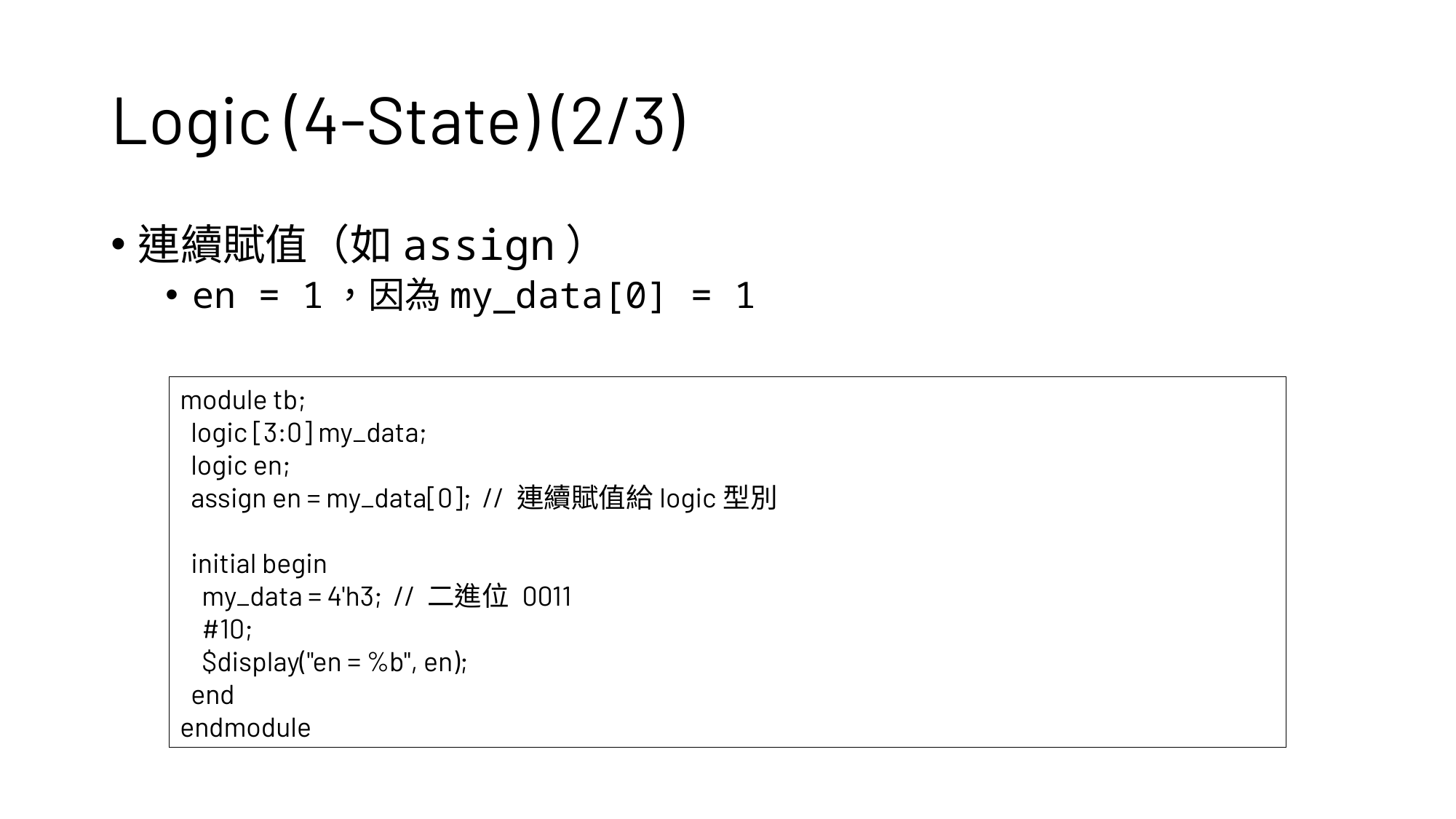

# Logic (4-State) (2/3)
連續賦值（如assign）
en = 1，因為my_data[0] = 1

module tb;
  logic [3:0] my_data;
  logic en;
  assign en = my_data[0];  // 連續賦值給logic型別

  initial begin
    my_data = 4'h3;  // 二進位 0011
    #10;
    $display("en = %b", en);
  end
endmodule